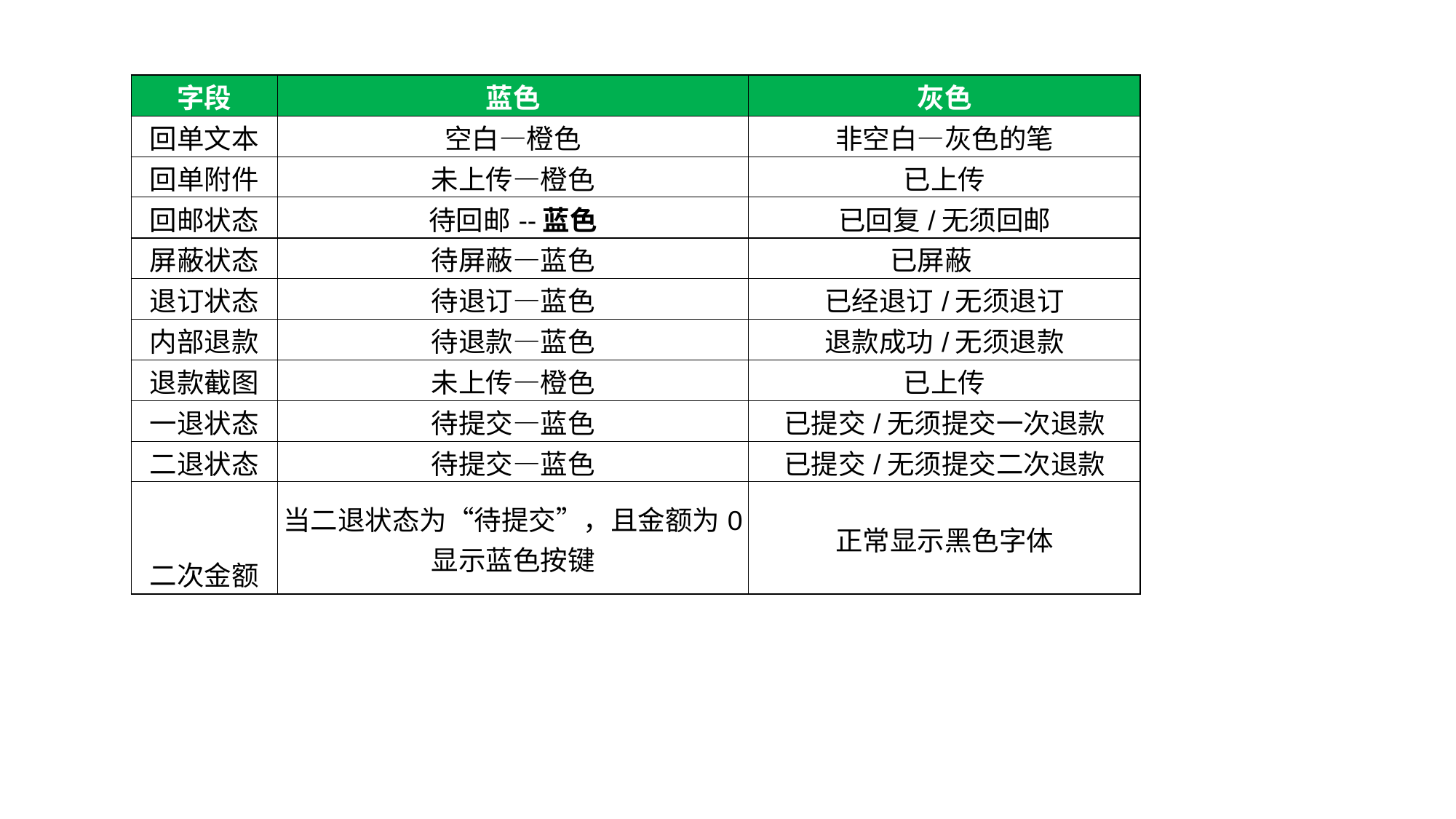

| 字段 | 蓝色 | 灰色 |
| --- | --- | --- |
| 回单文本 | 空白—橙色 | 非空白—灰色的笔 |
| 回单附件 | 未上传—橙色 | 已上传 |
| 回邮状态 | 待回邮--蓝色 | 已回复/无须回邮 |
| 屏蔽状态 | 待屏蔽—蓝色 | 已屏蔽 |
| 退订状态 | 待退订—蓝色 | 已经退订/无须退订 |
| 内部退款 | 待退款—蓝色 | 退款成功/无须退款 |
| 退款截图 | 未上传—橙色 | 已上传 |
| 一退状态 | 待提交—蓝色 | 已提交/无须提交一次退款 |
| 二退状态 | 待提交—蓝色 | 已提交/无须提交二次退款 |
| 二次金额 | 当二退状态为“待提交”，且金额为0 显示蓝色按键 | 正常显示黑色字体 |